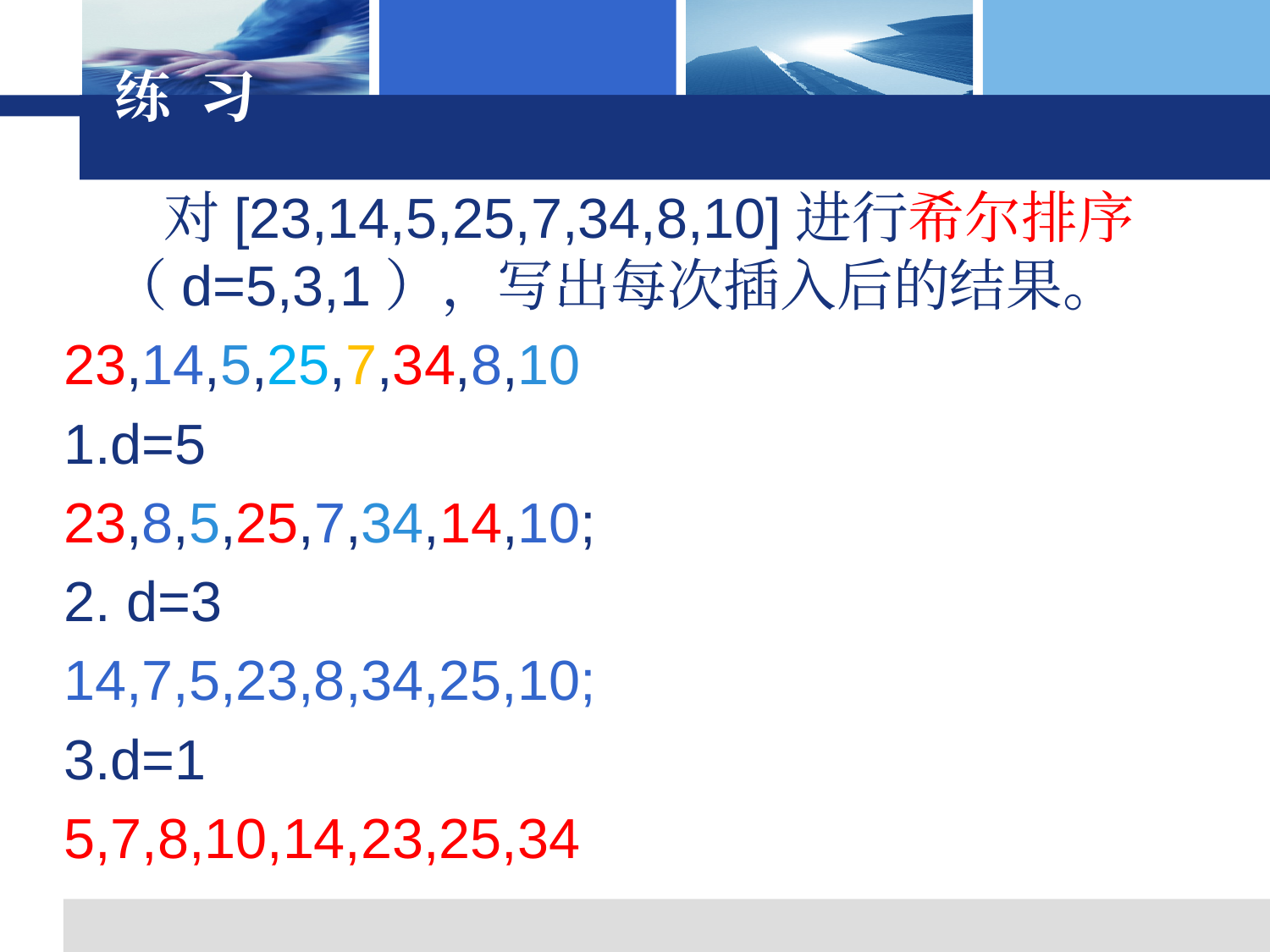

# 练  习
      对[23,14,5,25,7,34,8,10]进行希尔排序（d=5,3,1），写出每次插入后的结果。
23,14,5,25,7,34,8,10
1.d=5
23,8,5,25,7,34,14,10;
2. d=3
14,7,5,23,8,34,25,10;
3.d=1
5,7,8,10,14,23,25,34